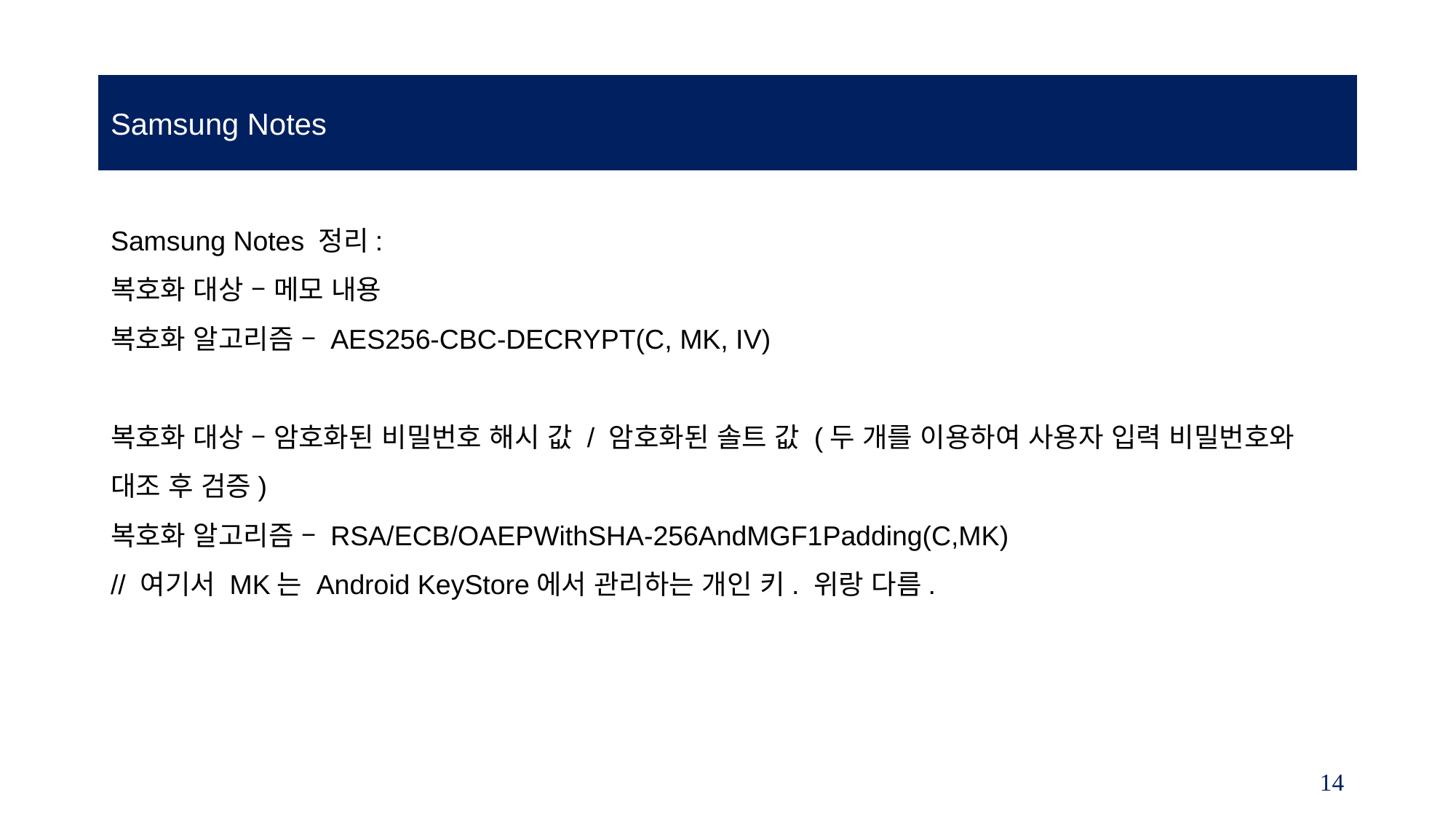

Samsung Notes
Samsung Notes 정리:
복호화 대상 – 메모 내용
복호화 알고리즘 – AES256-CBC-DECRYPT(C, MK, IV)

복호화 대상 – 암호화된 비밀번호 해시 값 / 암호화된 솔트 값 (두 개를 이용하여 사용자 입력 비밀번호와 대조 후 검증)
복호화 알고리즘 – RSA/ECB/OAEPWithSHA-256AndMGF1Padding(C,MK)
// 여기서 MK는 Android KeyStore에서 관리하는 개인 키. 위랑 다름.
14